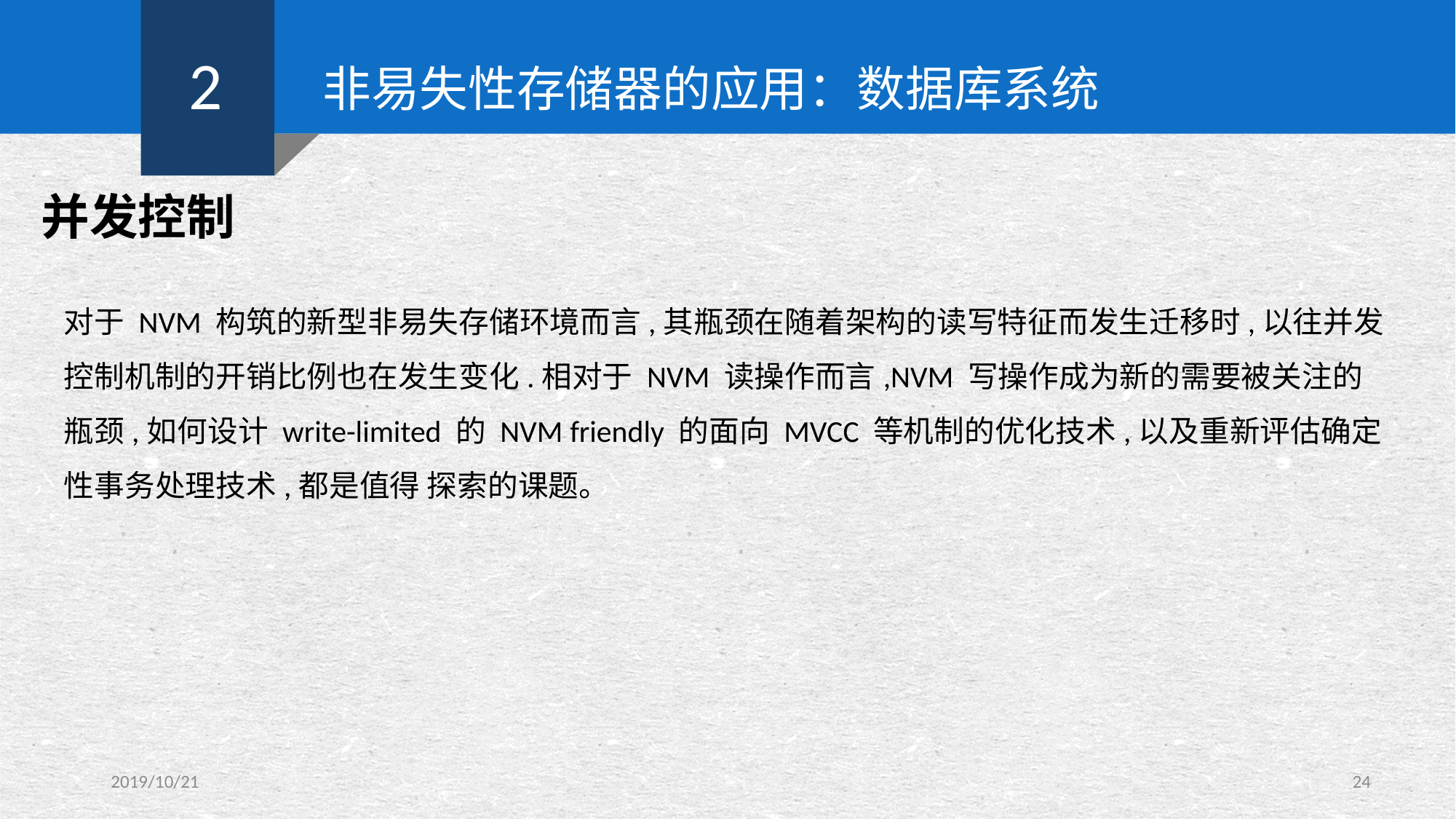

2
非易失性存储器的应用：数据库系统

并发控制
对于 NVM 构筑的新型非易失存储环境而言,其瓶颈在随着架构的读写特征而发生迁移时,以往并发控制机制的开销比例也在发生变化.相对于 NVM 读操作而言,NVM 写操作成为新的需要被关注的瓶颈,如何设计 write-limited 的 NVM friendly 的面向 MVCC 等机制的优化技术,以及重新评估确定性事务处理技术,都是值得 探索的课题。
2019/10/21
24